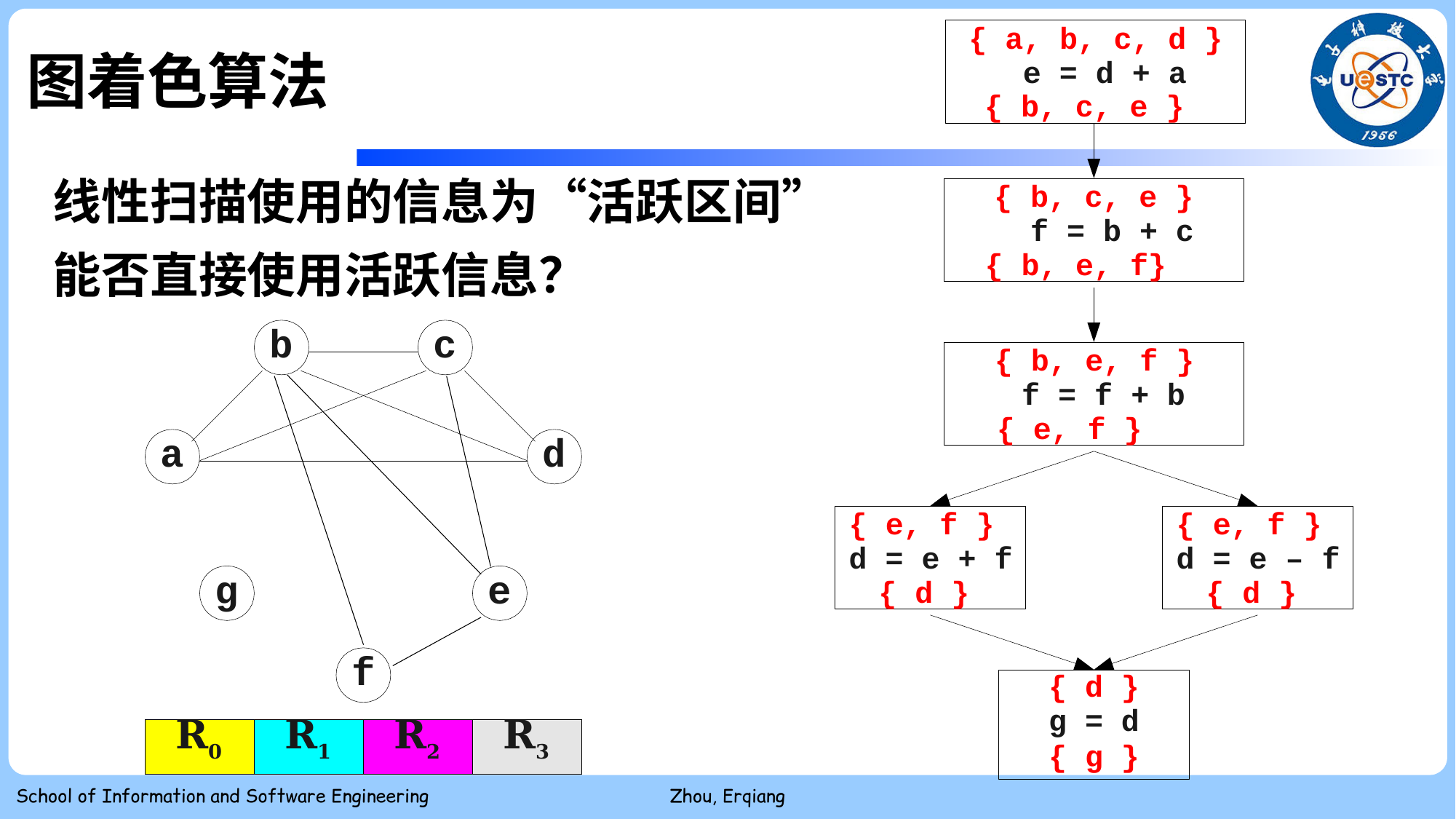

# 图着色算法
{ a, b, c, d }  e = d + a
{ b, c, e }

线性扫描使用的信息为“活跃区间”
能否直接使用活跃信息？
{ b, c, e }  f = b + c
{ b, e, f}

b
c

a
d

g
e

f

{ b, e, f }  f = f + b
{ e, f }

{ e, f }  d = e + f
{ d }
{ e, f }  d = e – f
{ d }

{ d }
g = d
{ g }
| R0 | R1 | R2 | R3 |
| --- | --- | --- | --- |
School of Information and Software Engineering
Zhou, Erqiang
45